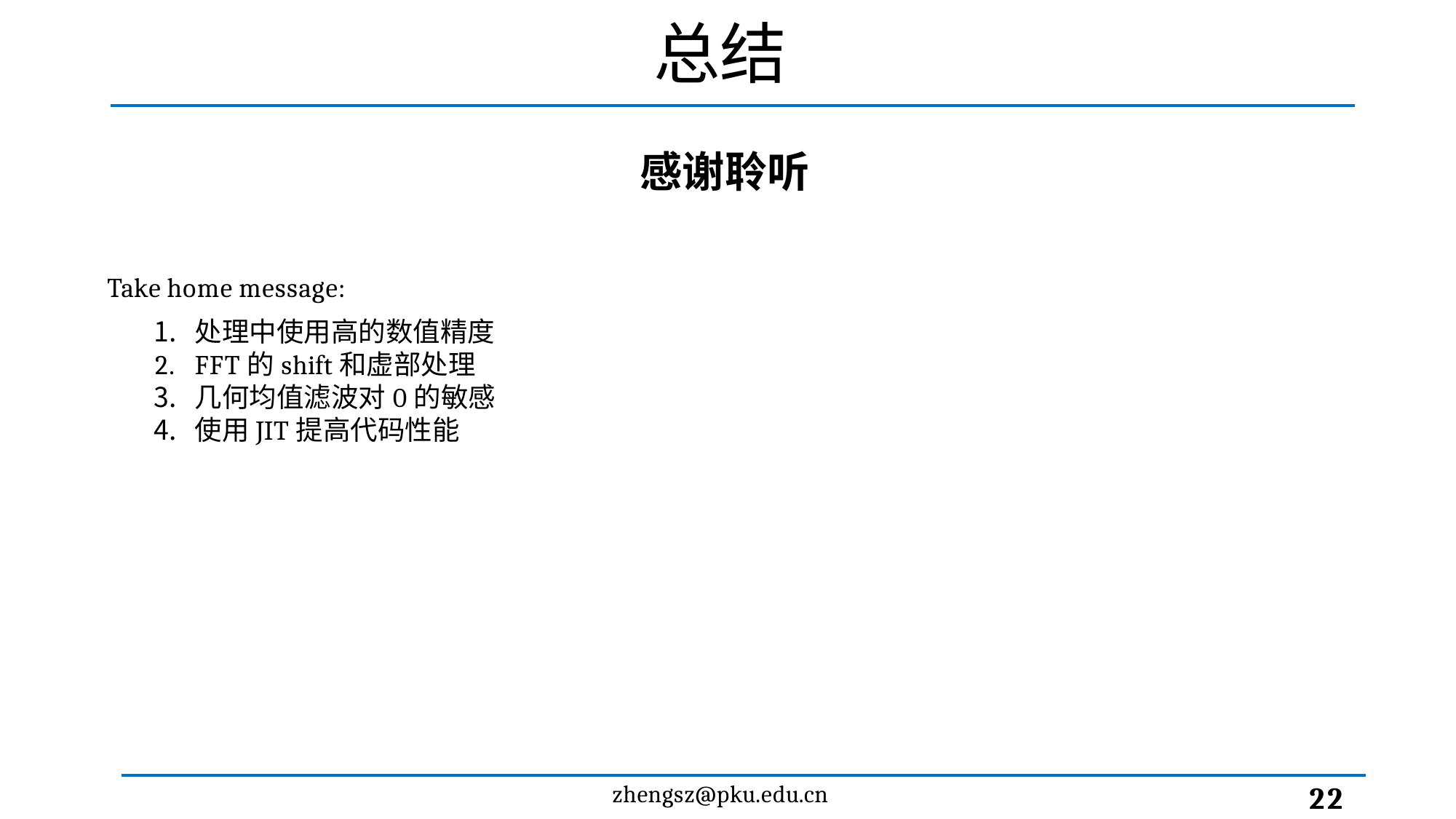

# 总结
感谢聆听
Take home message:
处理中使用高的数值精度
FFT的shift和虚部处理
几何均值滤波对0的敏感
使用JIT提高代码性能
22
zhengsz@pku.edu.cn